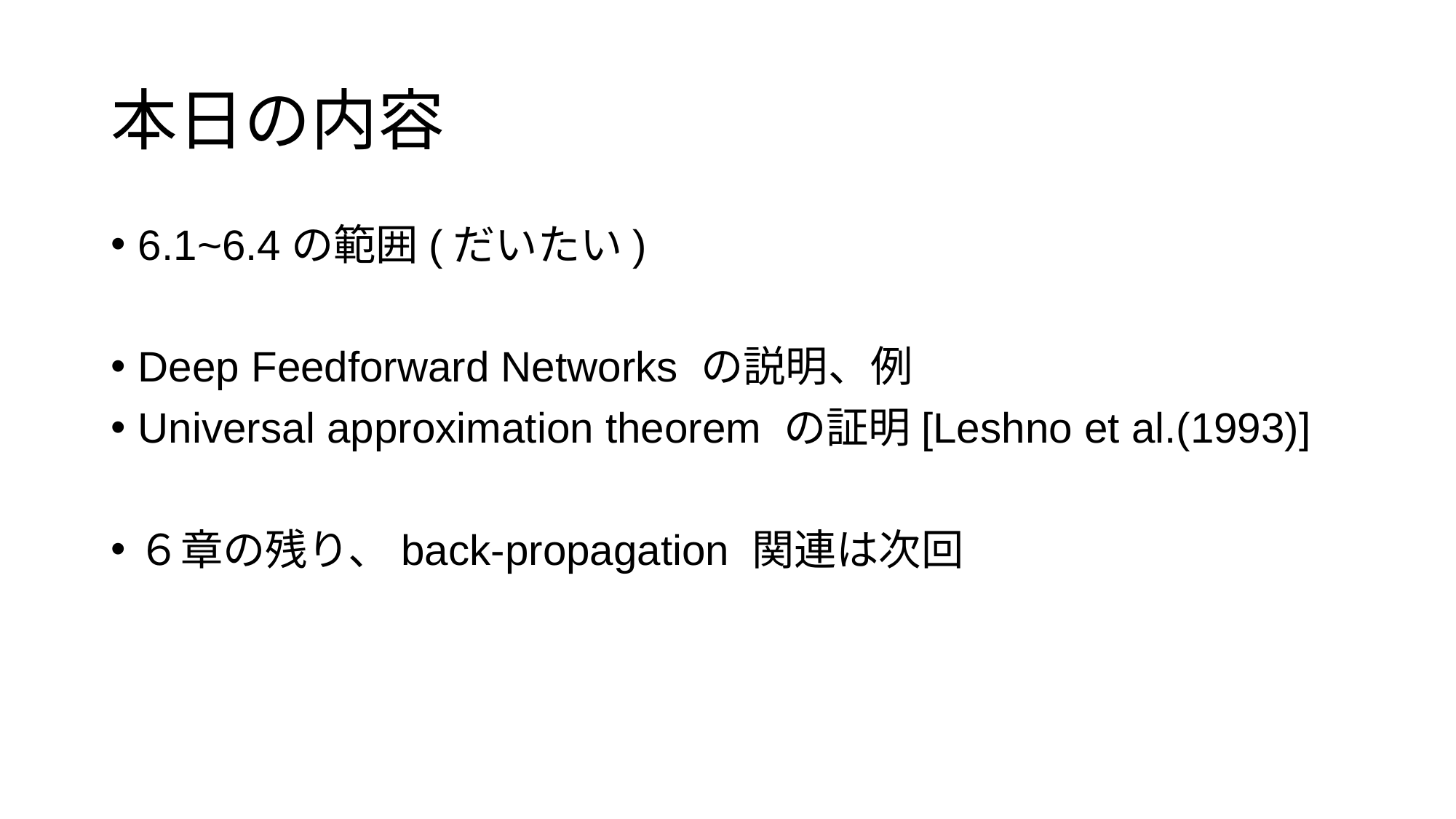

# 本日の内容
6.1~6.4の範囲(だいたい)

Deep Feedforward Networks の説明、例
Universal approximation theorem の証明[Leshno et al.(1993)]

６章の残り、back-propagation 関連は次回